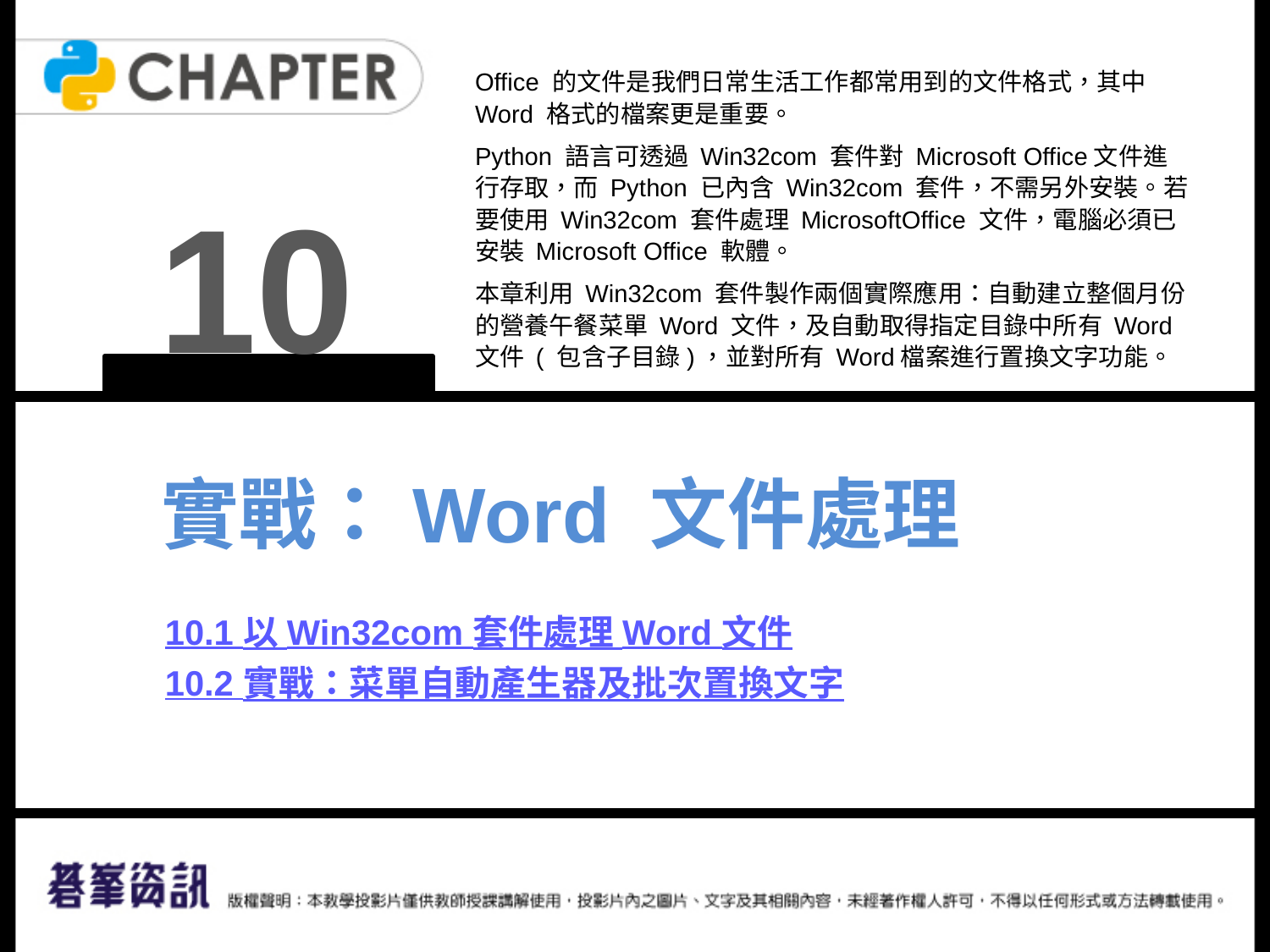

Office 的文件是我們日常生活工作都常用到的文件格式，其中Word 格式的檔案更是重要。
Python 語言可透過 Win32com 套件對 Microsoft Office文件進行存取，而 Python 已內含 Win32com 套件，不需另外安裝。若要使用 Win32com 套件處理 MicrosoftOffice 文件，電腦必須已安裝 Microsoft Office 軟體。
本章利用 Win32com 套件製作兩個實際應用：自動建立整個月份的營養午餐菜單 Word 文件，及自動取得指定目錄中所有 Word 文件 ( 包含子目錄)，並對所有 Word檔案進行置換文字功能。
10
實戰：Word 文件處理
10.1 以 Win32com 套件處理 Word 文件
10.2 實戰：菜單自動產生器及批次置換文字